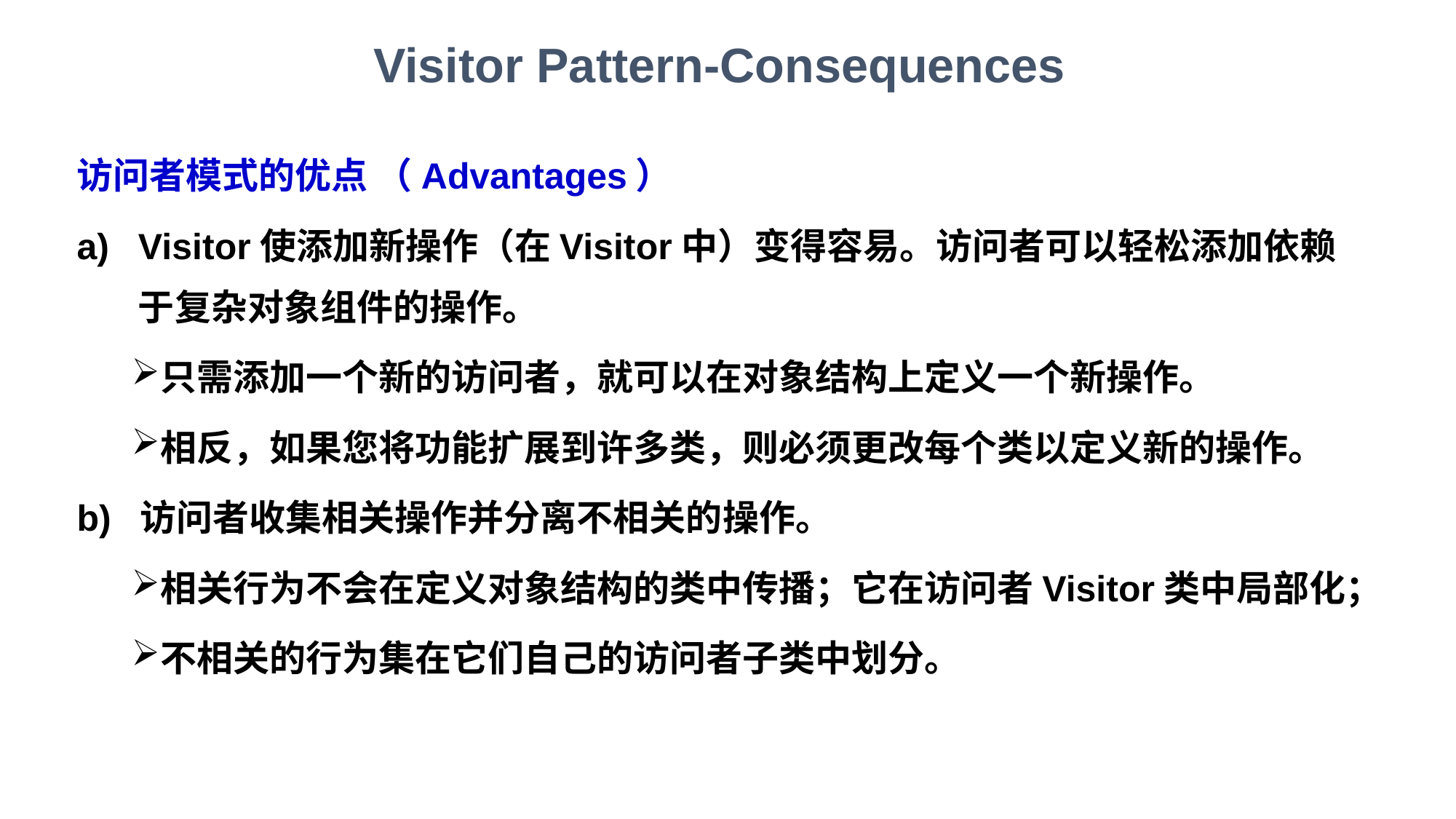

Visitor Pattern-Consequences
访问者模式的优点 （Advantages）
Visitor使添加新操作（在Visitor中）变得容易。访问者可以轻松添加依赖于复杂对象组件的操作。
只需添加一个新的访问者，就可以在对象结构上定义一个新操作。
相反，如果您将功能扩展到许多类，则必须更改每个类以定义新的操作。
b)  访问者收集相关操作并分离不相关的操作。
相关行为不会在定义对象结构的类中传播；它在访问者Visitor类中局部化；
不相关的行为集在它们自己的访问者子类中划分。

45